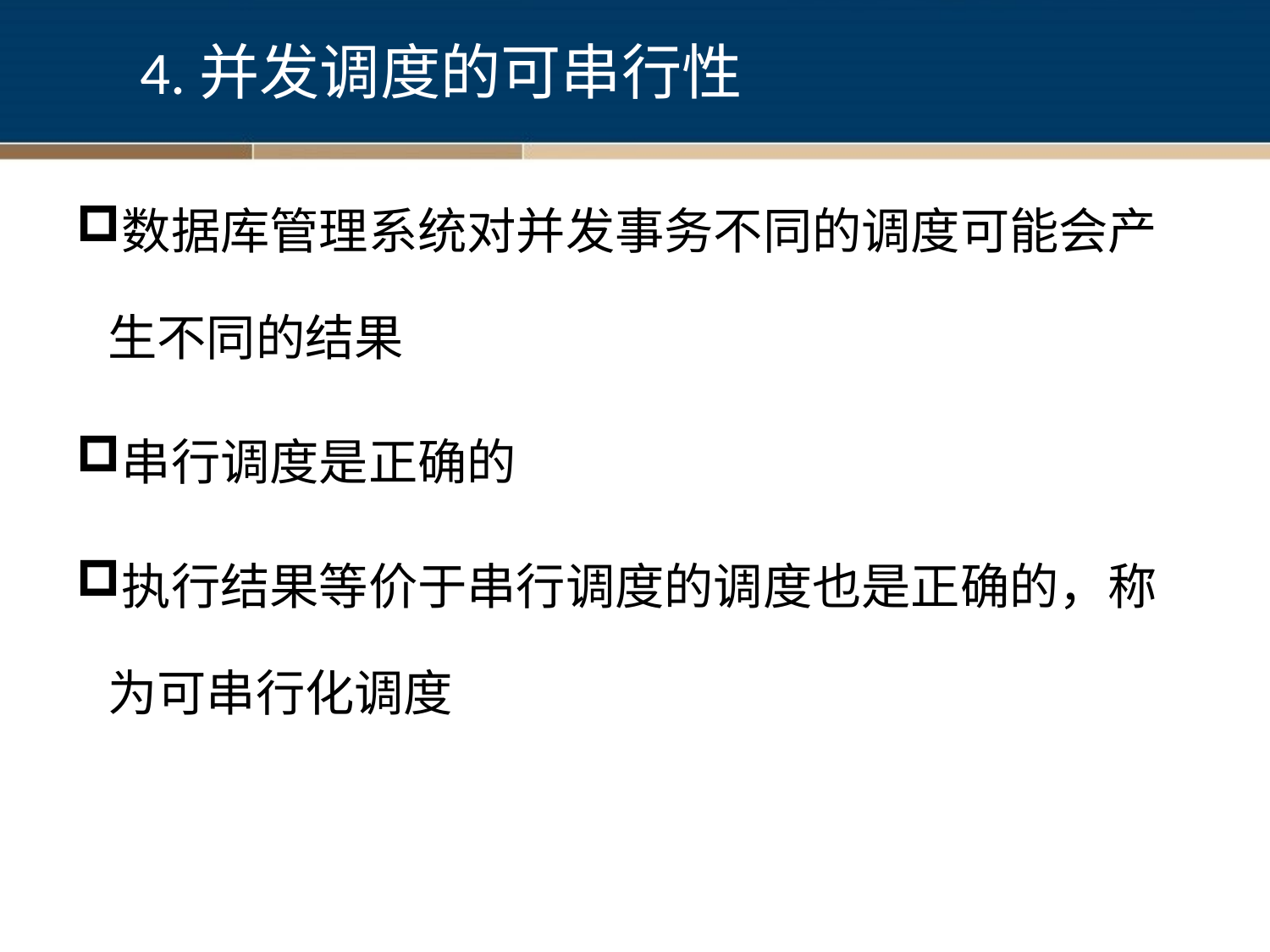

4.并发调度的可串行性
数据库管理系统对并发事务不同的调度可能会产生不同的结果
串行调度是正确的
执行结果等价于串行调度的调度也是正确的，称为可串行化调度